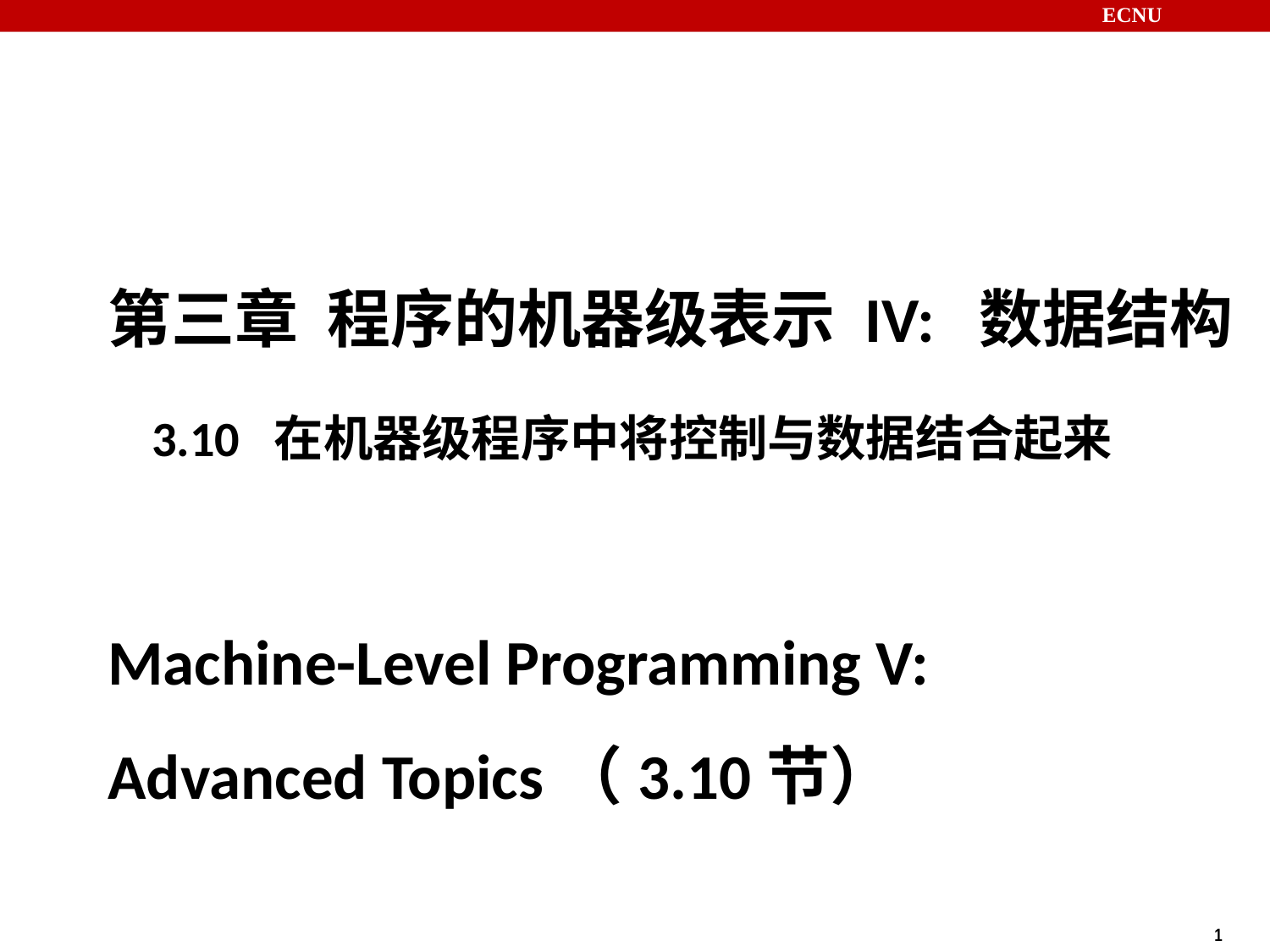

# 第三章  程序的机器级表示 IV:  数据结构 3.10  在机器级程序中将控制与数据结合起来 Machine-Level Programming V: Advanced Topics（3.10节）